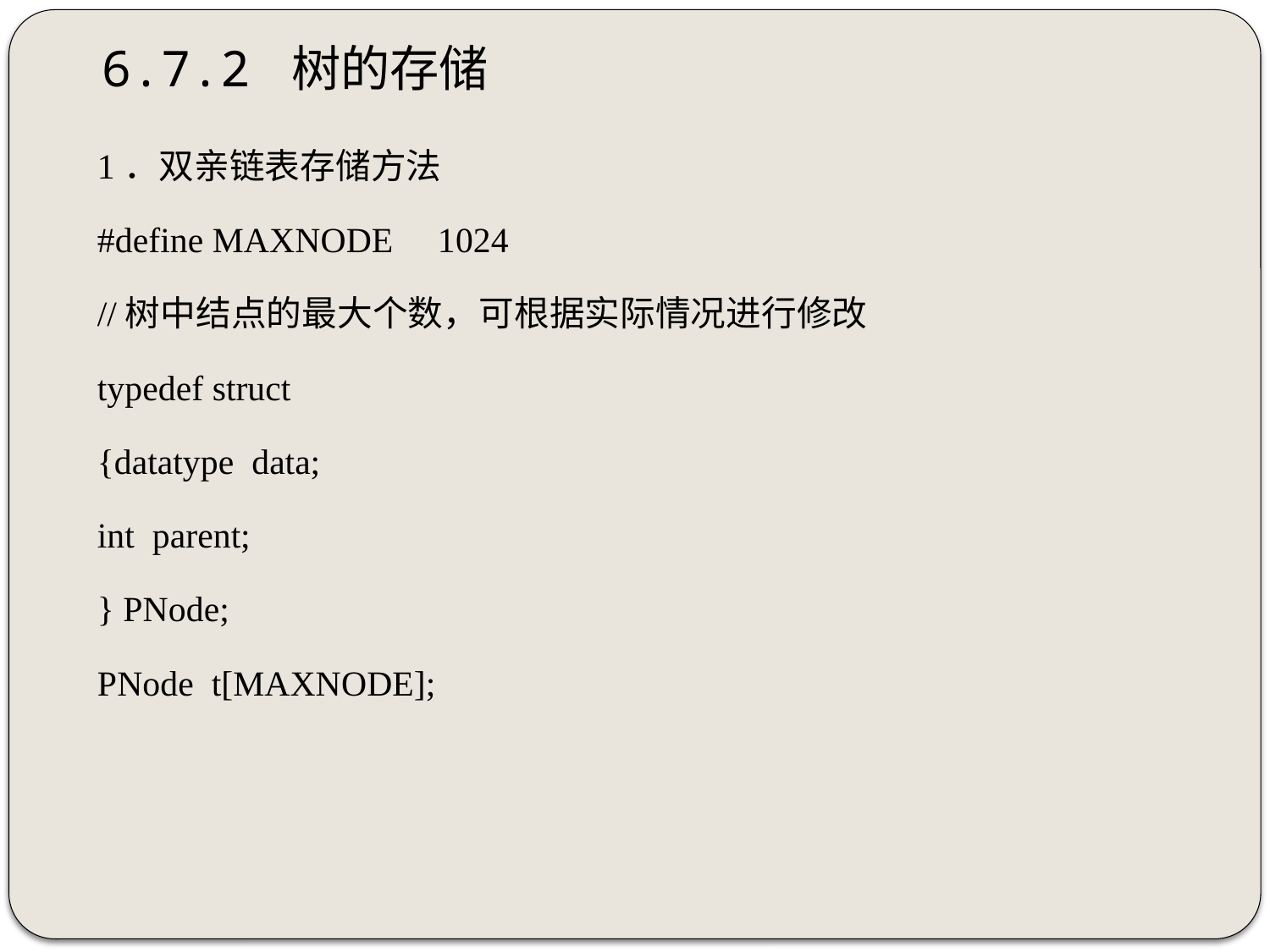

# 6.7.2 树的存储
1．双亲链表存储方法
#define MAXNODE     1024
//树中结点的最大个数，可根据实际情况进行修改
typedef struct
{datatype  data;
int  parent;
} PNode;
PNode  t[MAXNODE];